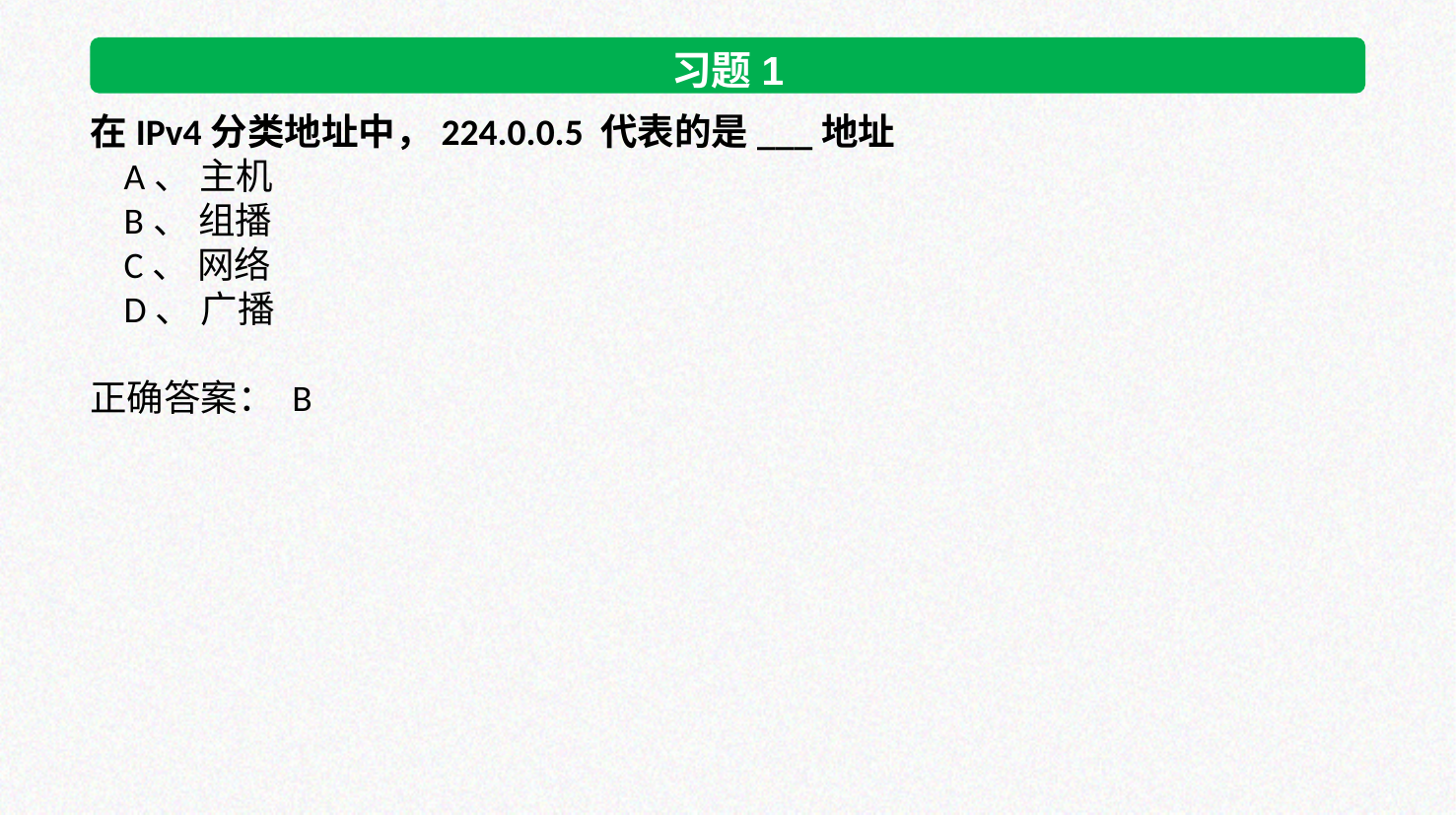

习题1
在IPv4分类地址中，224.0.0.5 代表的是___地址
    A、 主机
    B、 组播
    C、 网络
    D、 广播

正确答案： B